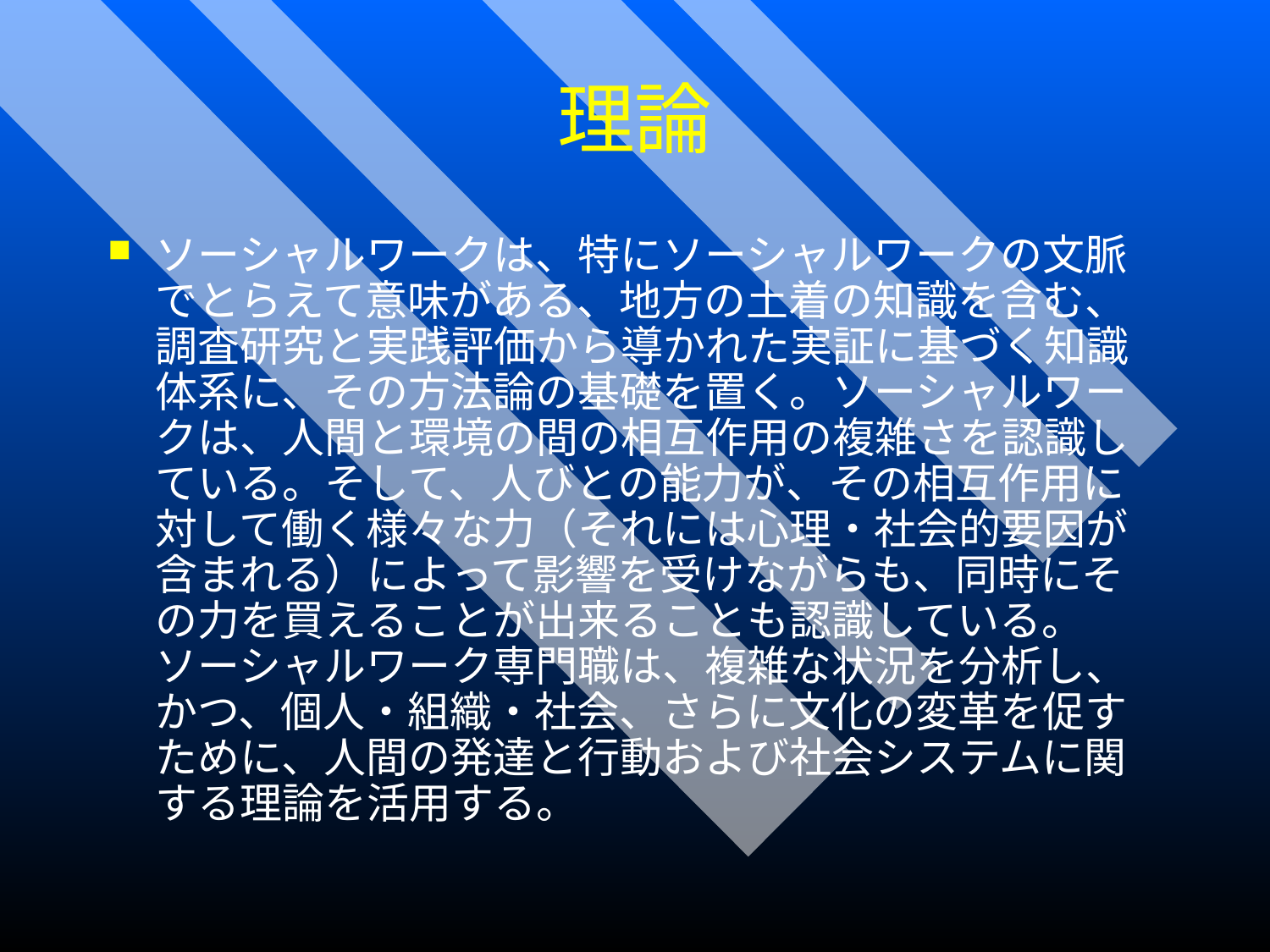

理論
ソーシャルワークは、特にソーシャルワークの文脈でとらえて意味がある、地方の土着の知識を含む、調査研究と実践評価から導かれた実証に基づく知識体系に、その方法論の基礎を置く。ソーシャルワークは、人間と環境の間の相互作用の複雑さを認識している。そして、人びとの能力が、その相互作用に対して働く様々な力（それには心理・社会的要因が含まれる）によって影響を受けながらも、同時にその力を買えることが出来ることも認識している。ソーシャルワーク専門職は、複雑な状況を分析し、かつ、個人・組織・社会、さらに文化の変革を促すために、人間の発達と行動および社会システムに関する理論を活用する。